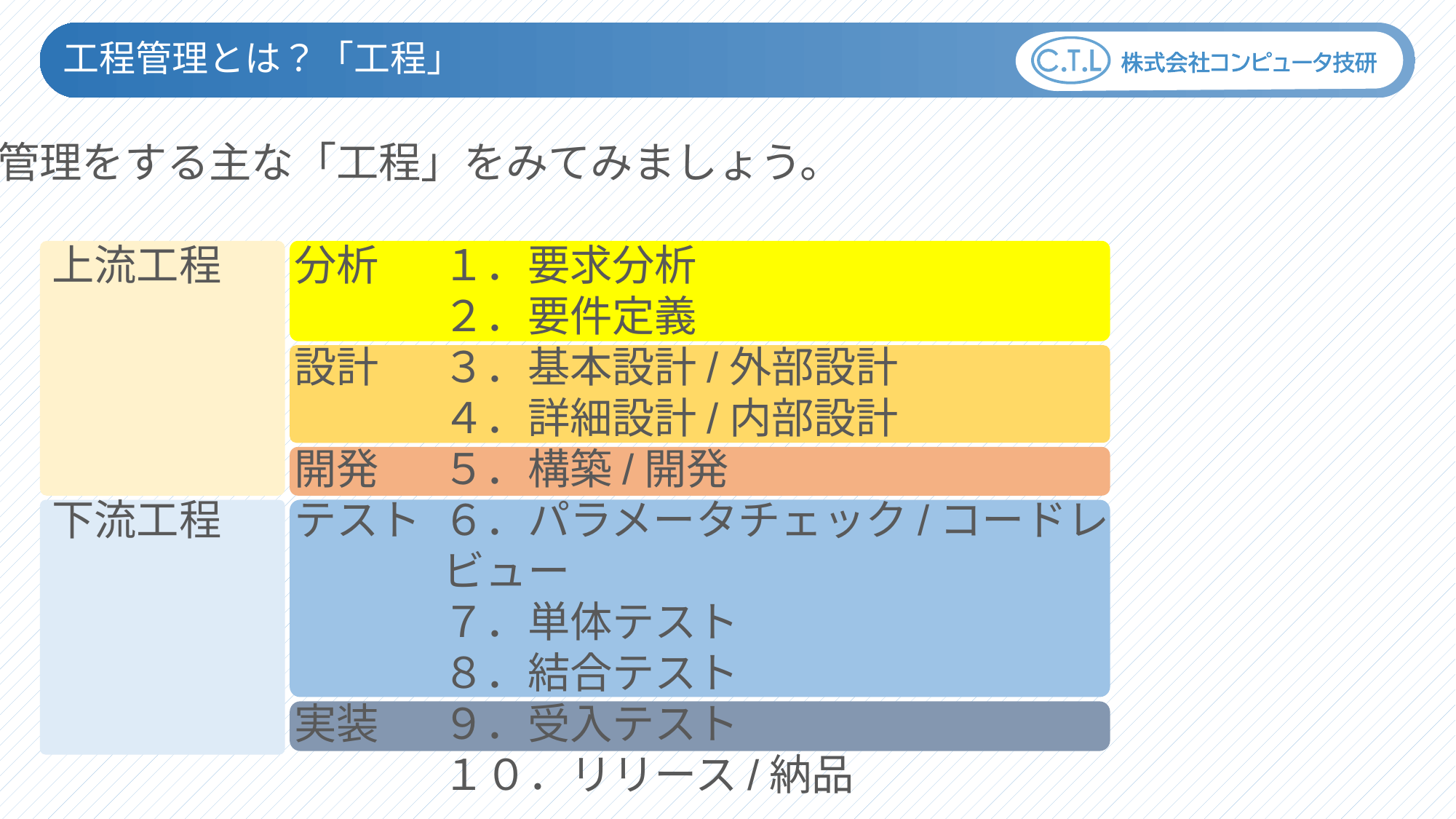

工程管理とは？「工程」
管理をする主な「工程」をみてみましょう。
上流工程

下流工程
分析

設計

開発
テスト

実装
１．要求分析
２．要件定義
３．基本設計/外部設計
４．詳細設計/内部設計
５．構築/開発
６．パラメータチェック/コードレビュー
７．単体テスト
８．結合テスト
９．受入テスト
１０．リリース/納品